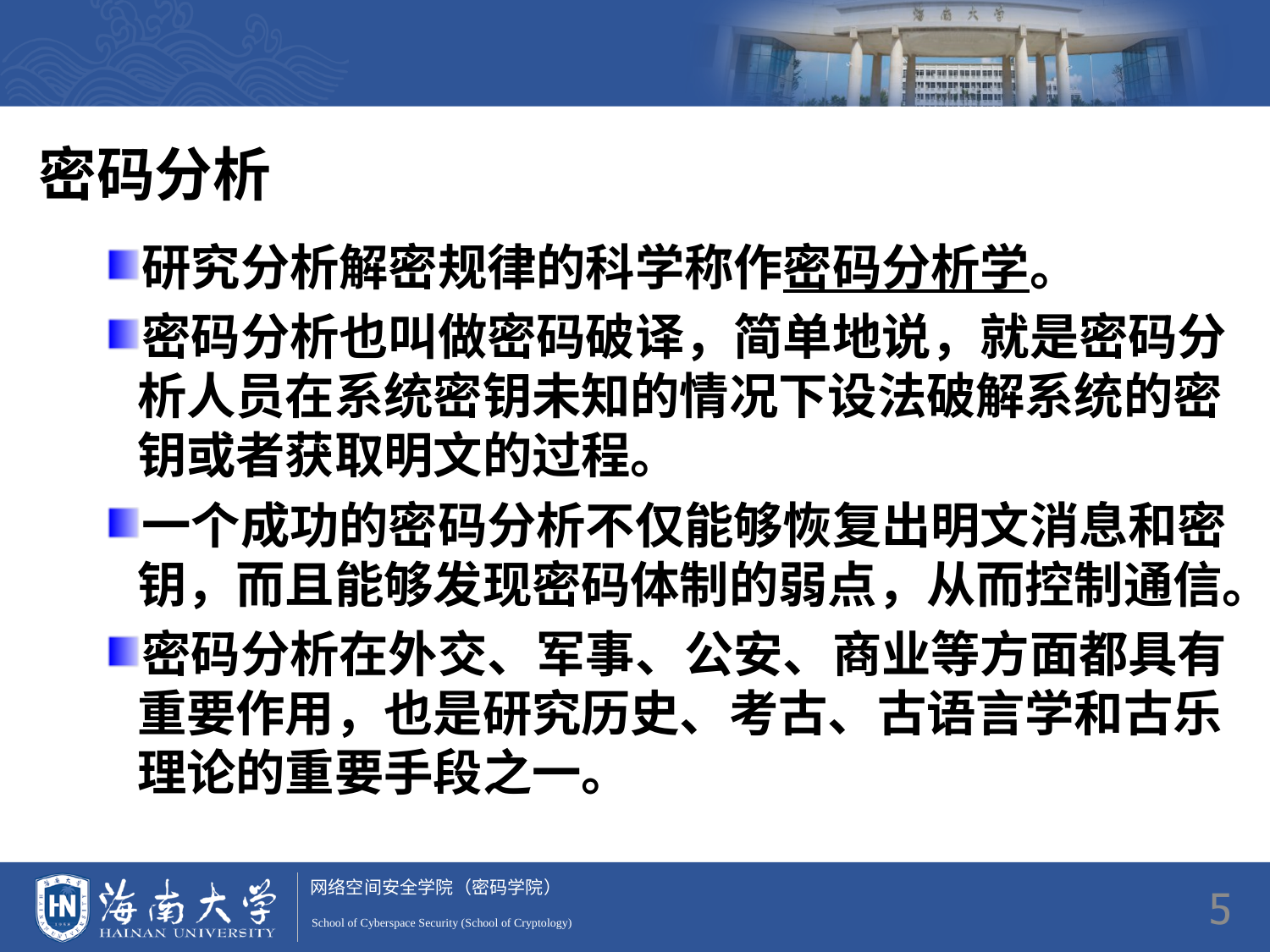

密码分析
研究分析解密规律的科学称作密码分析学。
密码分析也叫做密码破译，简单地说，就是密码分析人员在系统密钥未知的情况下设法破解系统的密钥或者获取明文的过程。
一个成功的密码分析不仅能够恢复出明文消息和密钥，而且能够发现密码体制的弱点，从而控制通信。
密码分析在外交、军事、公安、商业等方面都具有重要作用，也是研究历史、考古、古语言学和古乐理论的重要手段之一。

5